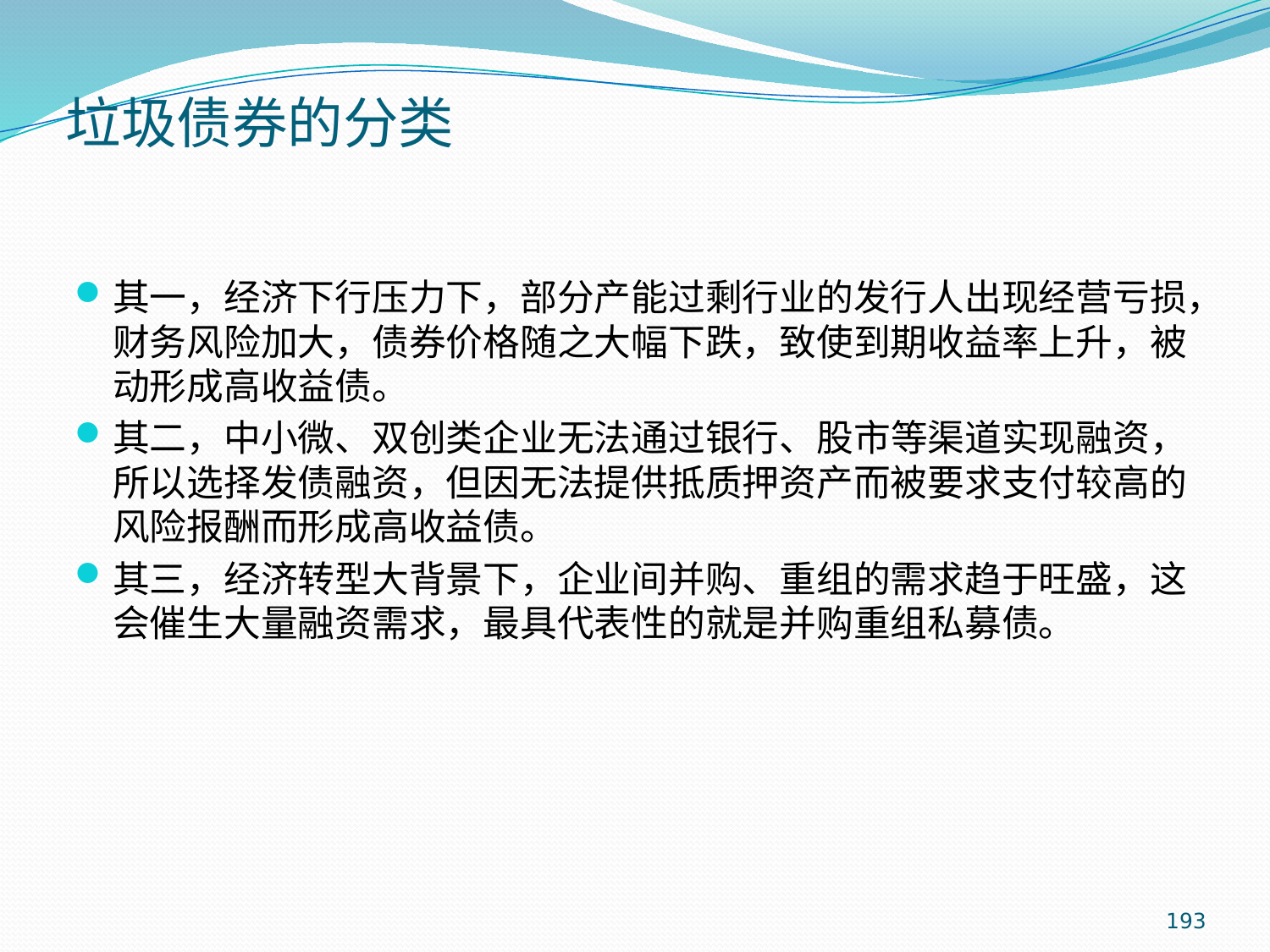

# 垃圾债券的分类
其一，经济下行压力下，部分产能过剩行业的发行人出现经营亏损，财务风险加大，债券价格随之大幅下跌，致使到期收益率上升，被动形成高收益债。
其二，中小微、双创类企业无法通过银行、股市等渠道实现融资，所以选择发债融资，但因无法提供抵质押资产而被要求支付较高的风险报酬而形成高收益债。
其三，经济转型大背景下，企业间并购、重组的需求趋于旺盛，这会催生大量融资需求，最具代表性的就是并购重组私募债。
193